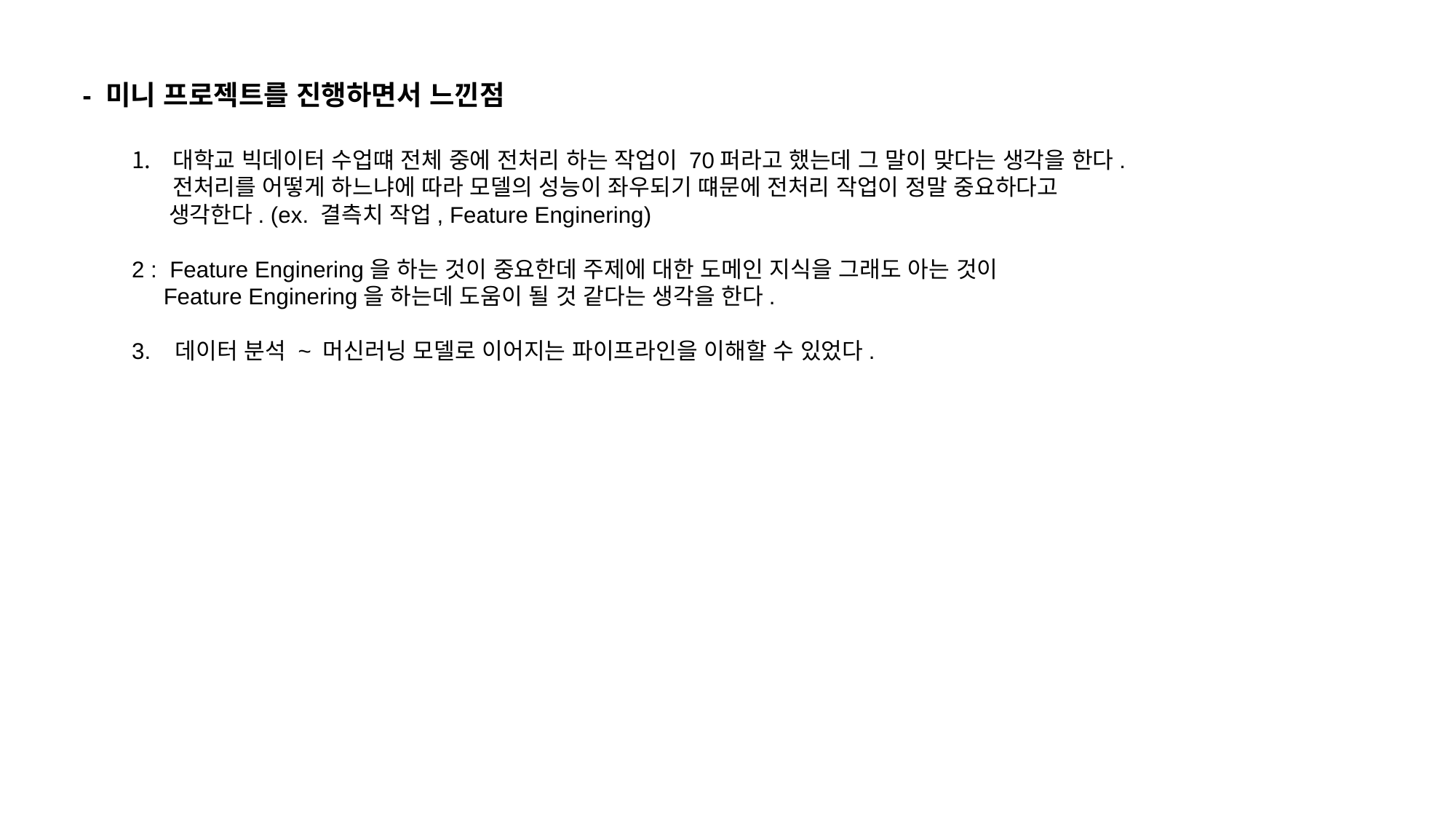

- 미니 프로젝트를 진행하면서 느낀점
대학교 빅데이터 수업떄 전체 중에 전처리 하는 작업이 70퍼라고 했는데 그 말이 맞다는 생각을 한다. 전처리를 어떻게 하느냐에 따라 모델의 성능이 좌우되기 떄문에 전처리 작업이 정말 중요하다고
     생각한다. (ex. 결측치 작업, Feature Enginering)

2 :  Feature Enginering을 하는 것이 중요한데 주제에 대한 도메인 지식을 그래도 아는 것이
     Feature Enginering을 하는데 도움이 될 것 같다는 생각을 한다.

3.   데이터 분석 ~ 머신러닝 모델로 이어지는 파이프라인을 이해할 수 있었다.